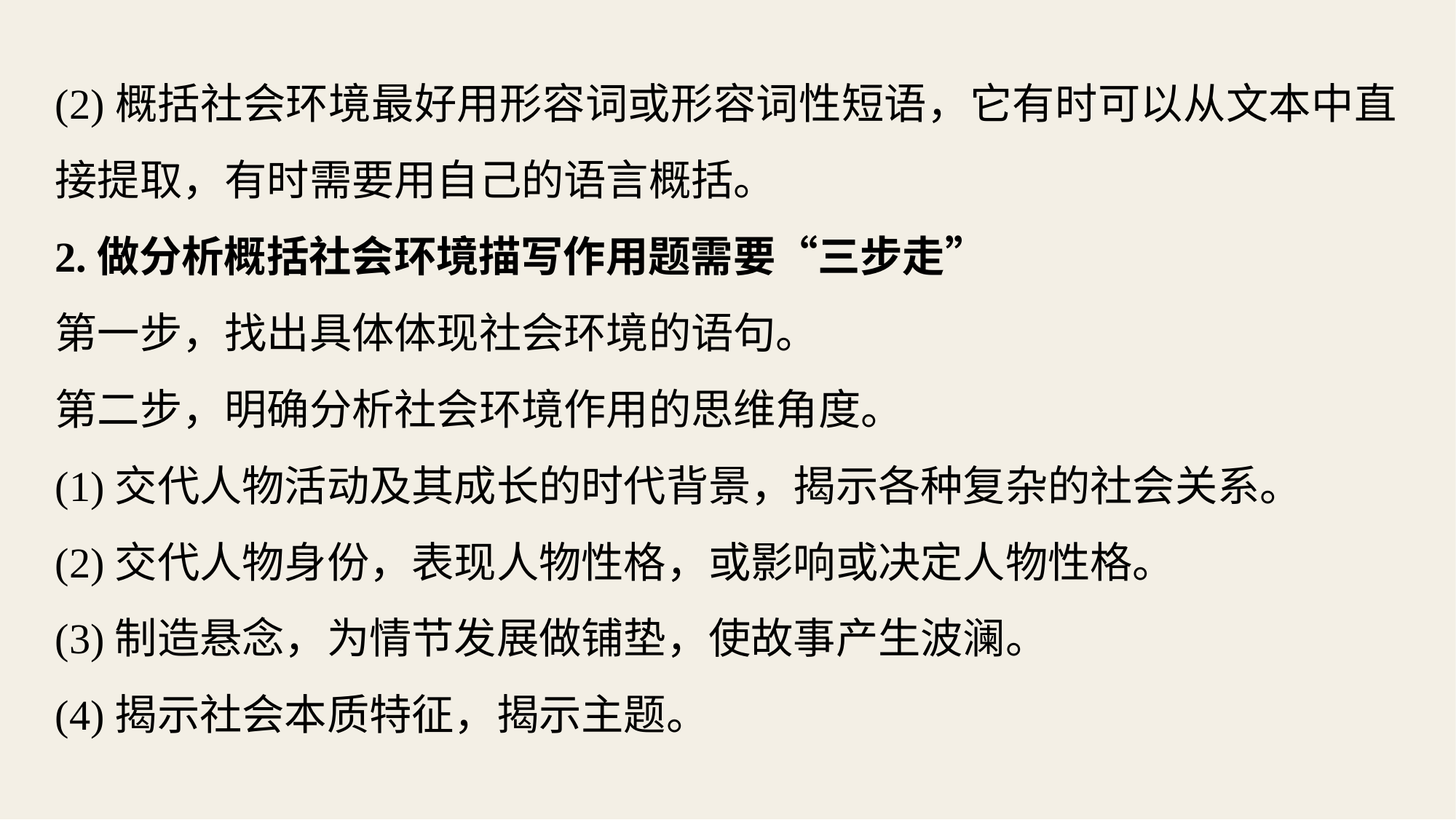

(2)概括社会环境最好用形容词或形容词性短语，它有时可以从文本中直接提取，有时需要用自己的语言概括。
2.做分析概括社会环境描写作用题需要“三步走”
第一步，找出具体体现社会环境的语句。
第二步，明确分析社会环境作用的思维角度。
(1)交代人物活动及其成长的时代背景，揭示各种复杂的社会关系。
(2)交代人物身份，表现人物性格，或影响或决定人物性格。
(3)制造悬念，为情节发展做铺垫，使故事产生波澜。
(4)揭示社会本质特征，揭示主题。